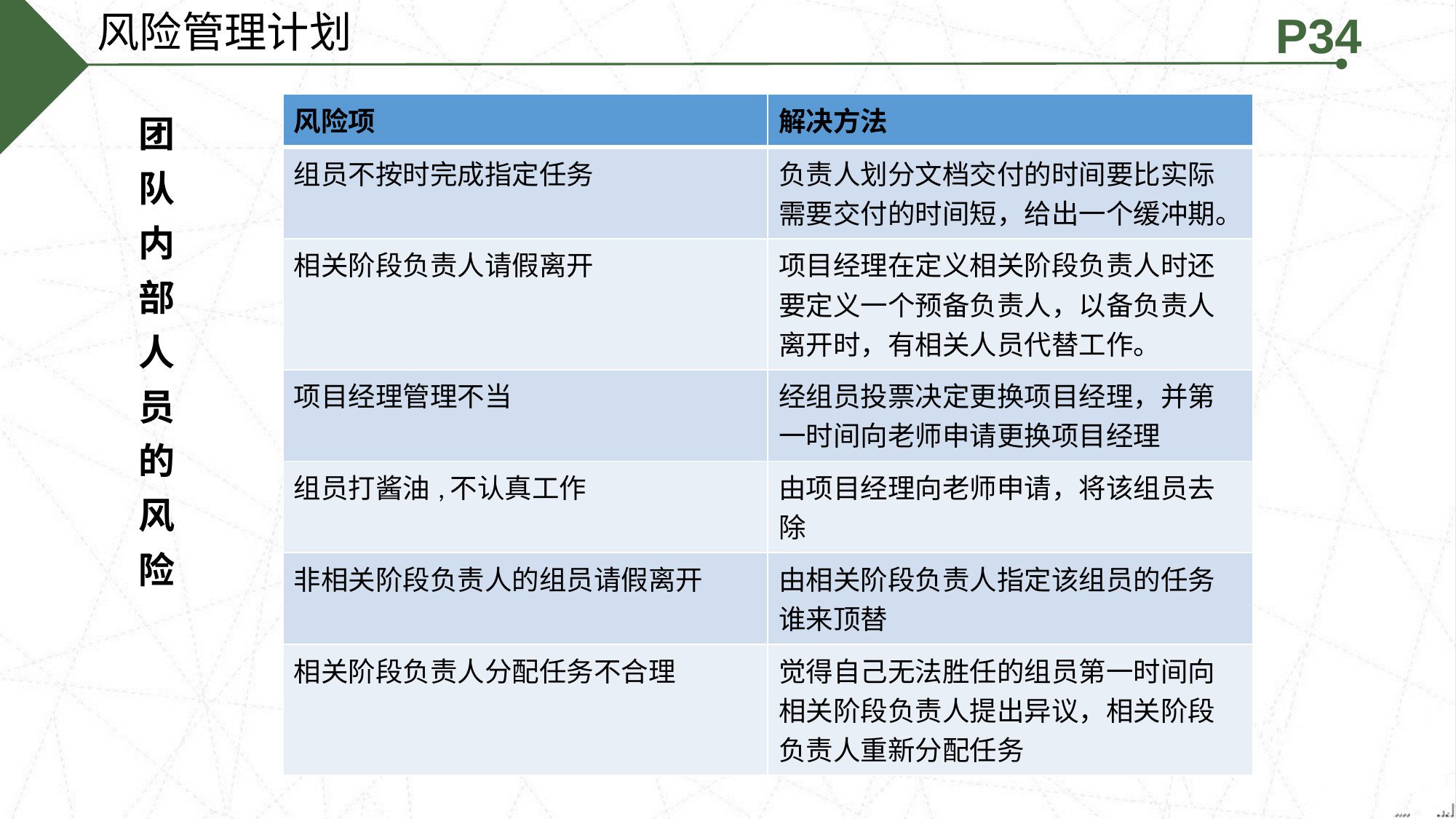

风险管理计划
P34

| 风险项 | 解决方法 |
| --- | --- |
| 组员不按时完成指定任务 | 负责人划分文档交付的时间要比实际需要交付的时间短，给出一个缓冲期。 |
| 相关阶段负责人请假离开 | 项目经理在定义相关阶段负责人时还要定义一个预备负责人，以备负责人离开时，有相关人员代替工作。 |
| 项目经理管理不当 | 经组员投票决定更换项目经理，并第一时间向老师申请更换项目经理 |
| 组员打酱油,不认真工作 | 由项目经理向老师申请，将该组员去除 |
| 非相关阶段负责人的组员请假离开 | 由相关阶段负责人指定该组员的任务谁来顶替 |
| 相关阶段负责人分配任务不合理 | 觉得自己无法胜任的组员第一时间向相关阶段负责人提出异议，相关阶段负责人重新分配任务 |
团
队
内
部
人
员
的
风
险